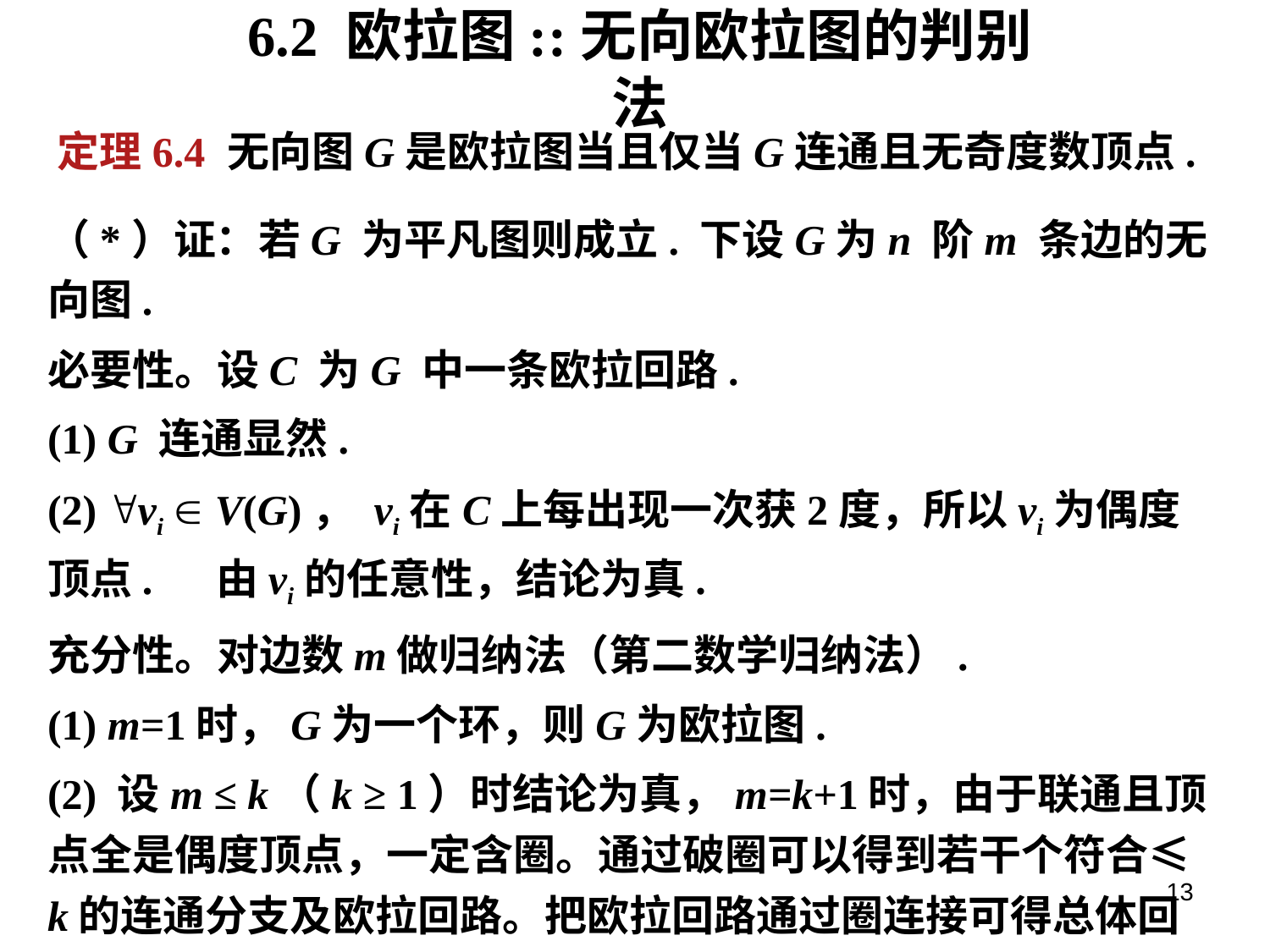

# 6.2 欧拉图::无向欧拉图的判别法
定理6.4 无向图G是欧拉图当且仅当G连通且无奇度数顶点.
（*）证：若G 为平凡图则成立. 下设G为n 阶m 条边的无向图.
必要性。设C 为G 中一条欧拉回路.
(1) G 连通显然.
(2) ∀vi ∈ V(G)， vi在C上每出现一次获2度，所以vi为偶度顶点.     由vi的任意性，结论为真.
充分性。对边数m做归纳法（第二数学归纳法）.
(1) m=1时，G为一个环，则G为欧拉图.
(2) 设m ≤ k（k ≥ 1）时结论为真，m=k+1时，由于联通且顶点全是偶度顶点，一定含圈。通过破圈可以得到若干个符合≤ k的连通分支及欧拉回路。把欧拉回路通过圈连接可得总体回路。
13